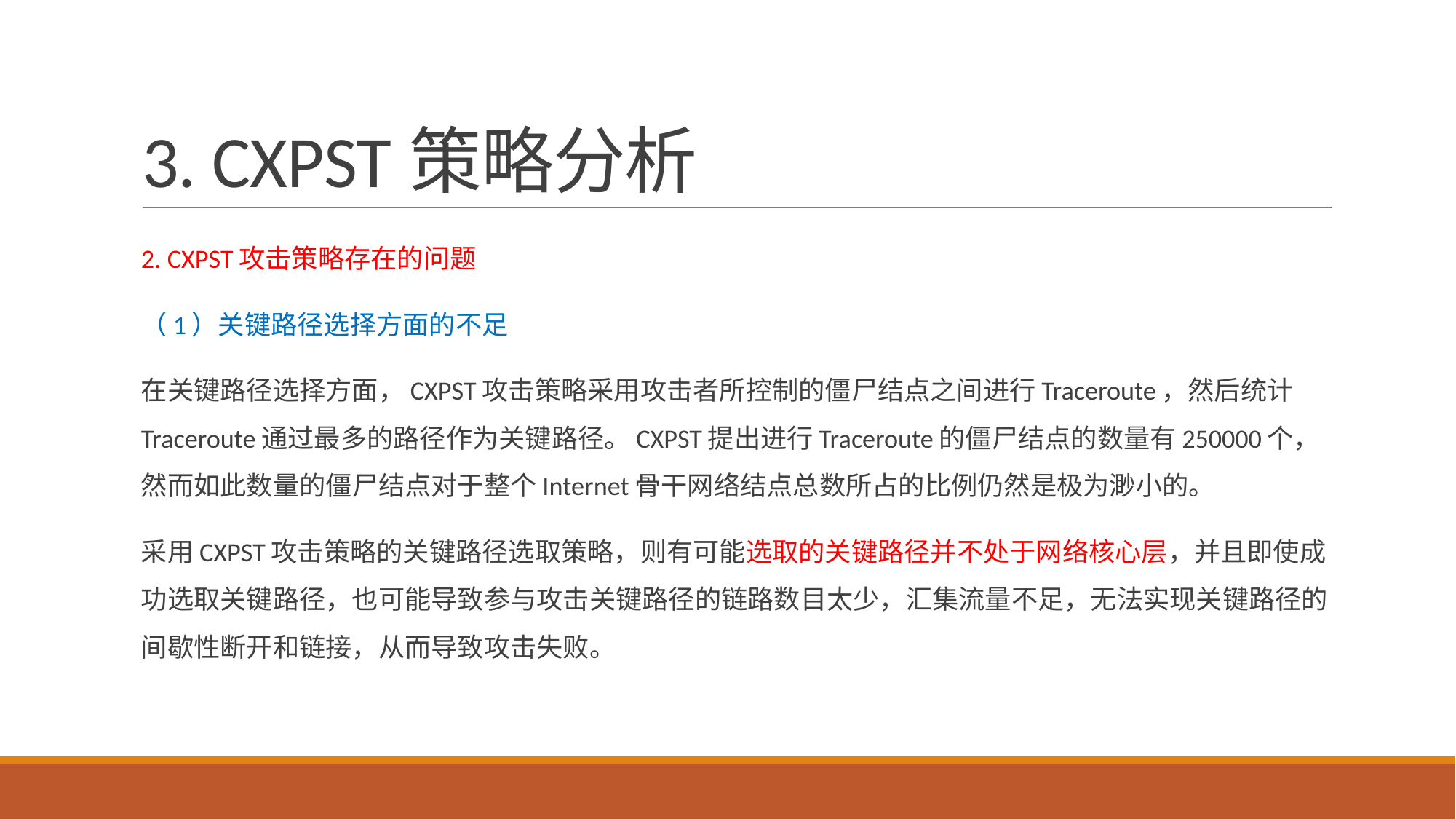

# 3. CXPST策略分析
2. CXPST攻击策略存在的问题
（1）关键路径选择方面的不足
在关键路径选择方面，CXPST攻击策略采用攻击者所控制的僵尸结点之间进行Traceroute，然后统计Traceroute通过最多的路径作为关键路径。CXPST提出进行Traceroute的僵尸结点的数量有250000个，然而如此数量的僵尸结点对于整个Internet骨干网络结点总数所占的比例仍然是极为渺小的。
采用CXPST攻击策略的关键路径选取策略，则有可能选取的关键路径并不处于网络核心层，并且即使成功选取关键路径，也可能导致参与攻击关键路径的链路数目太少，汇集流量不足，无法实现关键路径的间歇性断开和链接，从而导致攻击失败。